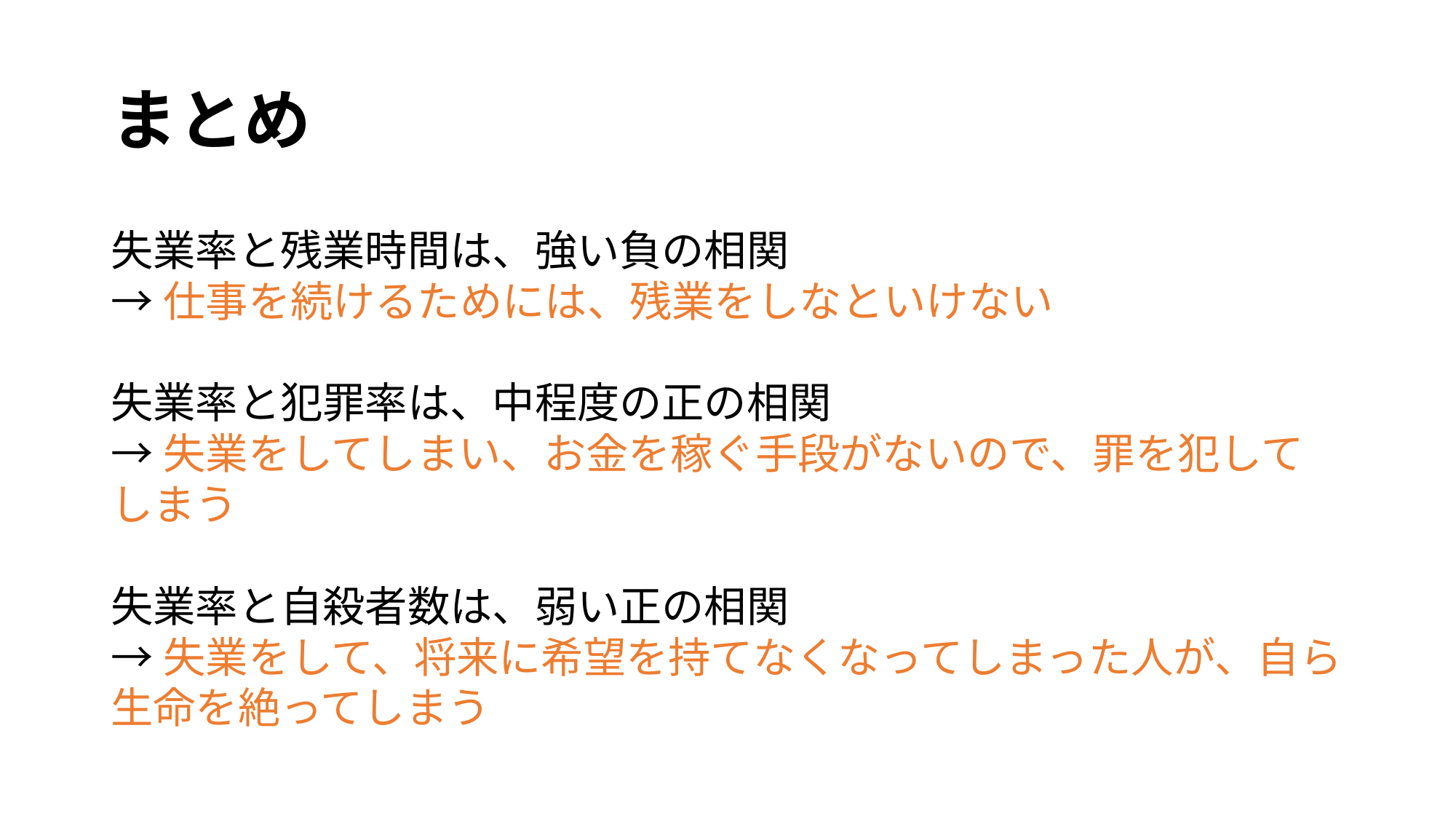

# まとめ
失業率と残業時間は、強い負の相関
→仕事を続けるためには、残業をしなといけない

失業率と犯罪率は、中程度の正の相関
→失業をしてしまい、お金を稼ぐ手段がないので、罪を犯してしまう

失業率と自殺者数は、弱い正の相関
→失業をして、将来に希望を持てなくなってしまった人が、自ら生命を絶ってしまう